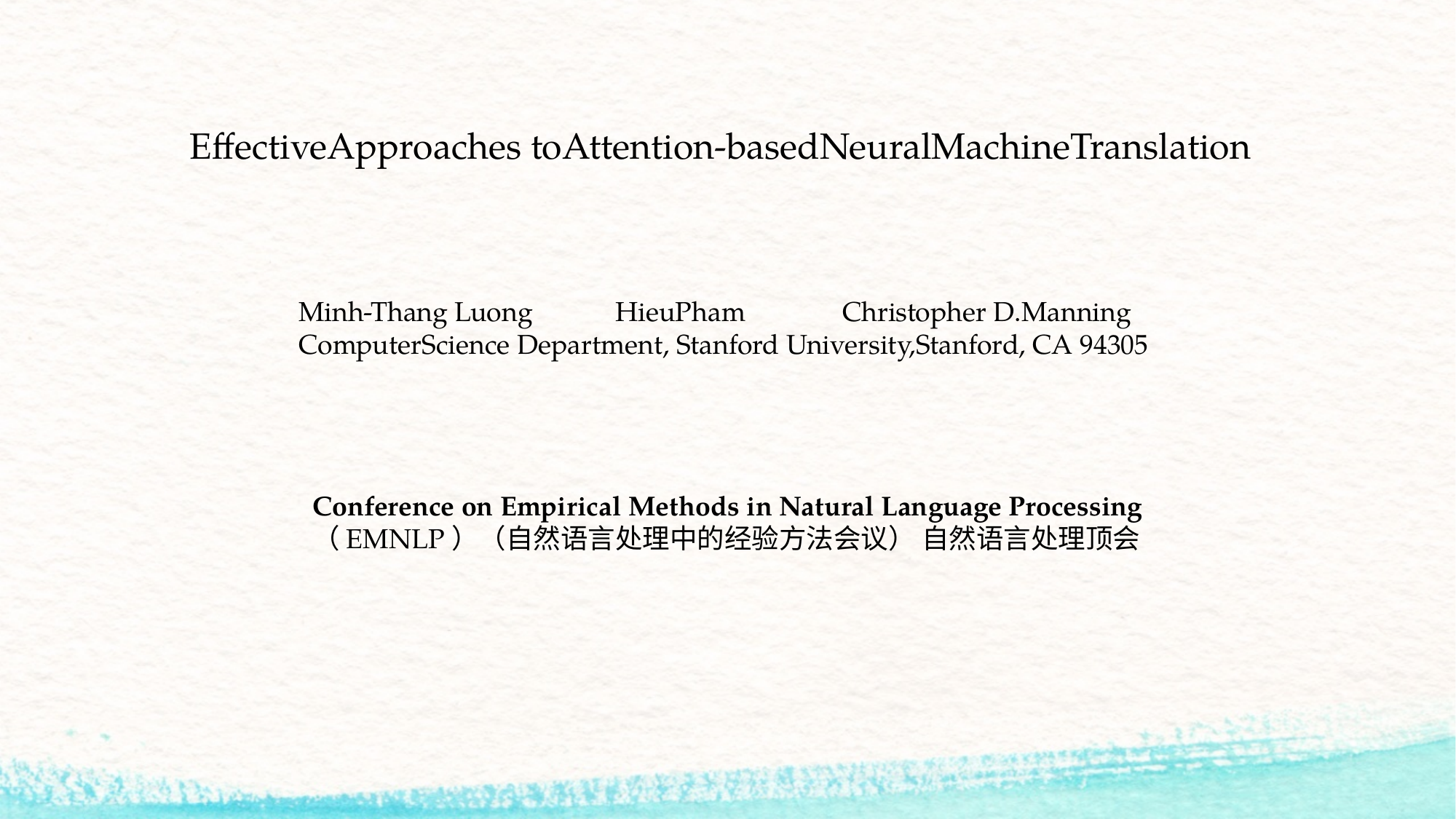

EffectiveApproaches toAttention-basedNeuralMachineTranslation
Minh-Thang Luong            HieuPham              Christopher D.Manning
ComputerScience Department, Stanford University,Stanford, CA 94305
Conference on Empirical Methods in Natural Language Processing
（EMNLP）（自然语言处理中的经验方法会议） 自然语言处理顶会